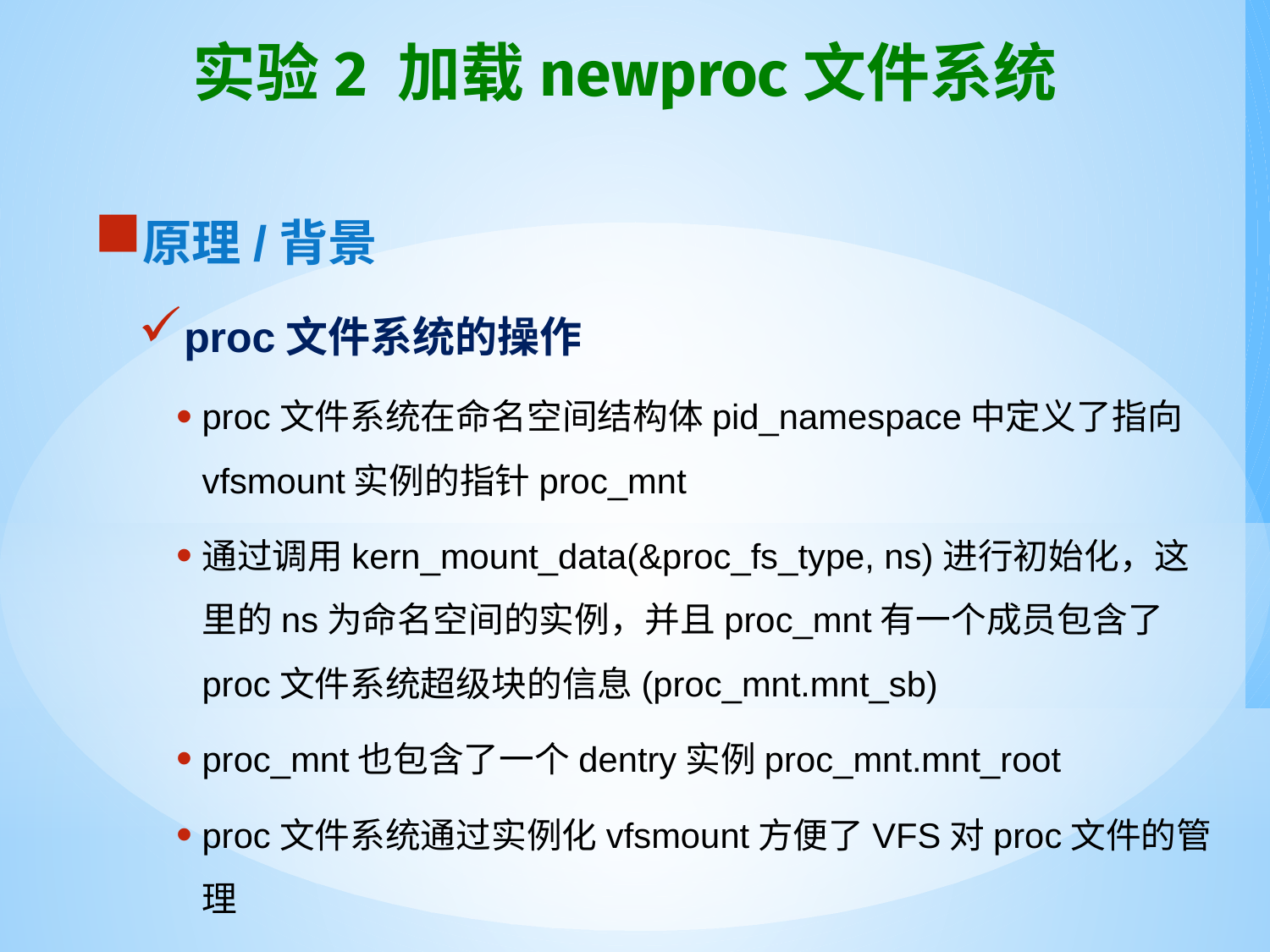

# 实验2 加载newproc文件系统
原理/背景
proc文件系统的操作
proc文件系统在命名空间结构体pid_namespace中定义了指向vfsmount实例的指针proc_mnt
通过调用kern_mount_data(&proc_fs_type, ns)进行初始化，这里的ns为命名空间的实例，并且proc_mnt有一个成员包含了proc文件系统超级块的信息(proc_mnt.mnt_sb)
proc_mnt也包含了一个dentry实例proc_mnt.mnt_root
proc文件系统通过实例化vfsmount方便了VFS对proc文件的管理